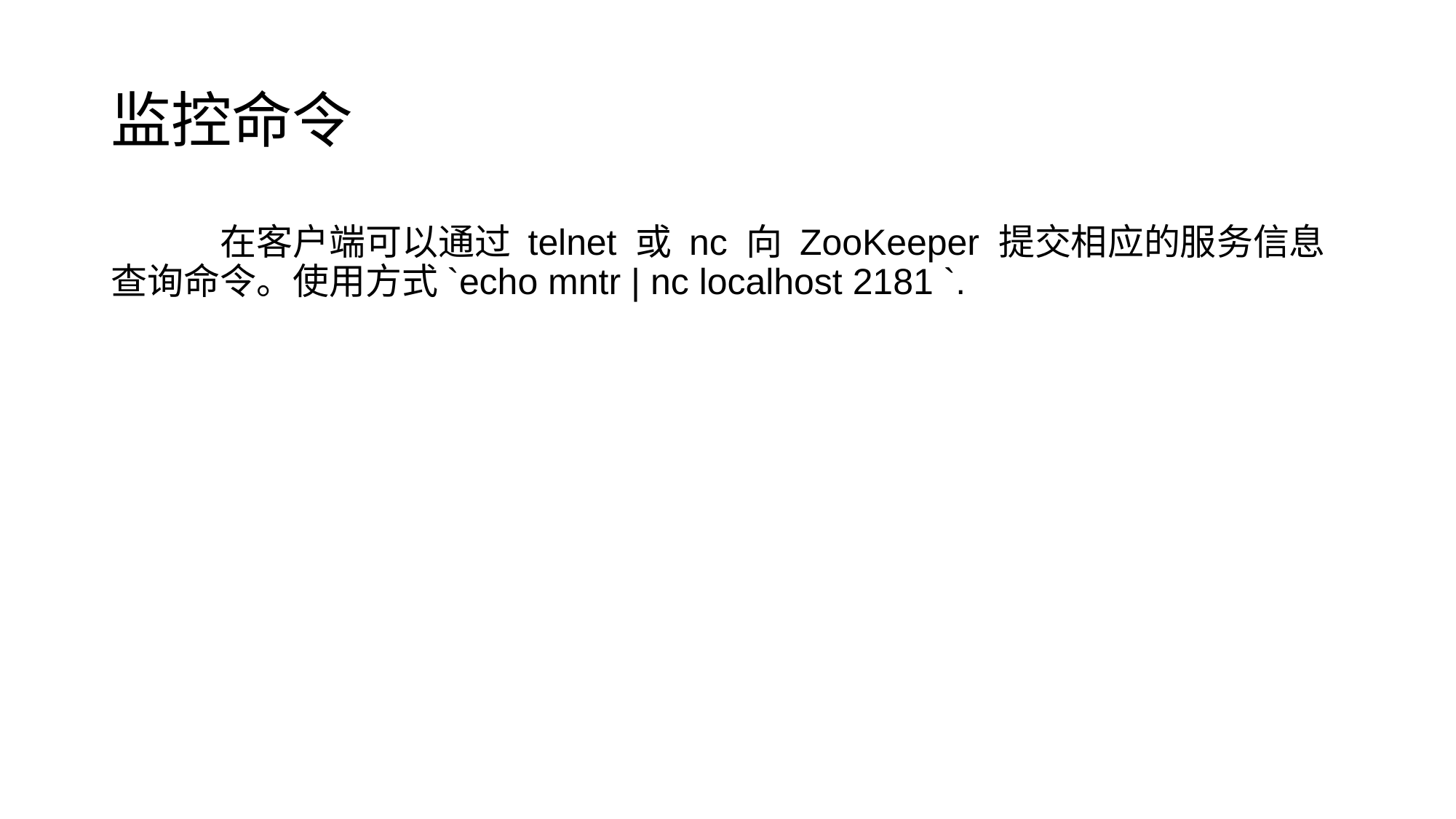

# 监控命令
	在客户端可以通过 telnet 或 nc 向 ZooKeeper 提交相应的服务信息查询命令。使用方式`echo mntr | nc localhost 2181 `.